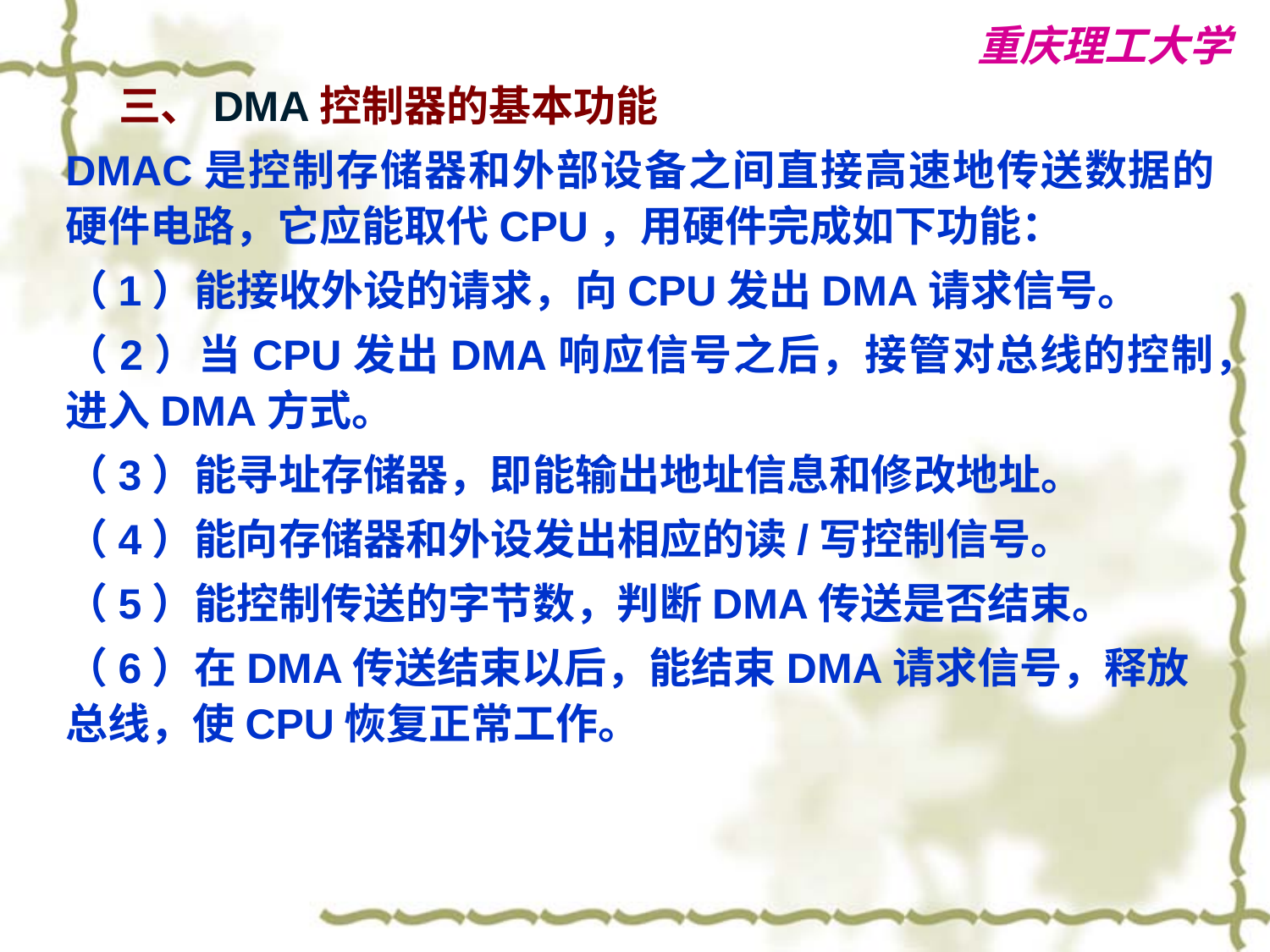

三、DMA控制器的基本功能
DMAC是控制存储器和外部设备之间直接高速地传送数据的硬件电路，它应能取代CPU，用硬件完成如下功能：
（1）能接收外设的请求，向CPU发出DMA请求信号。
（2）当CPU发出DMA响应信号之后，接管对总线的控制，进入DMA方式。
（3）能寻址存储器，即能输出地址信息和修改地址。
（4）能向存储器和外设发出相应的读/写控制信号。
（5）能控制传送的字节数，判断DMA传送是否结束。
（6）在DMA传送结束以后，能结束DMA请求信号，释放总线，使CPU恢复正常工作。